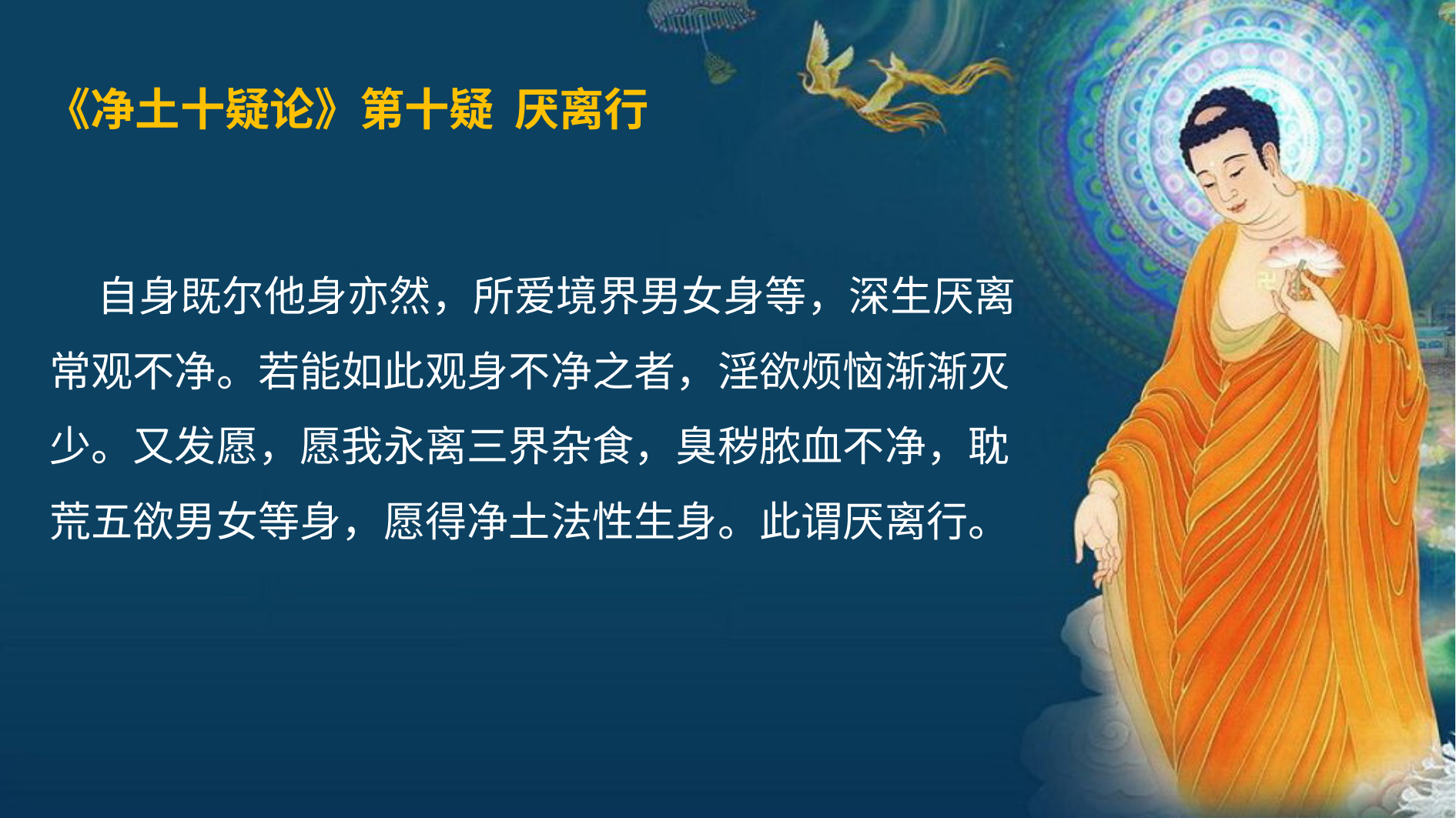

《净土十疑论》第十疑  厌离行

    自身既尔他身亦然，所爱境界男女身等，深生厌离常观不净。若能如此观身不净之者，淫欲烦恼渐渐灭少。又发愿，愿我永离三界杂食，臭秽脓血不净，耽荒五欲男女等身，愿得净土法性生身。此谓厌离行。